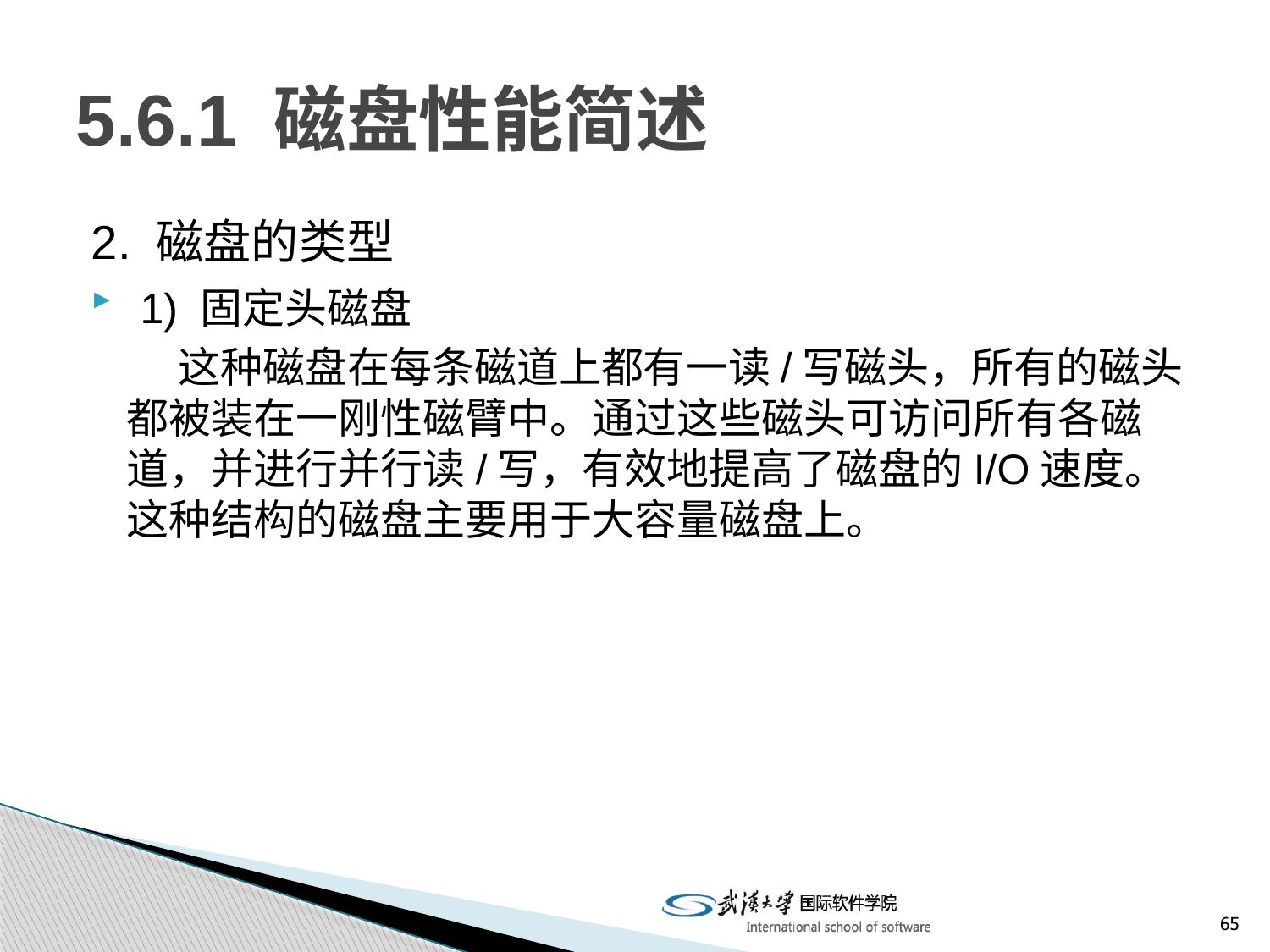

# 5.6.1 磁盘性能简述
2. 磁盘的类型
 1) 固定头磁盘
        这种磁盘在每条磁道上都有一读/写磁头，所有的磁头都被装在一刚性磁臂中。通过这些磁头可访问所有各磁道，并进行并行读/写，有效地提高了磁盘的I/O速度。 这种结构的磁盘主要用于大容量磁盘上。
65